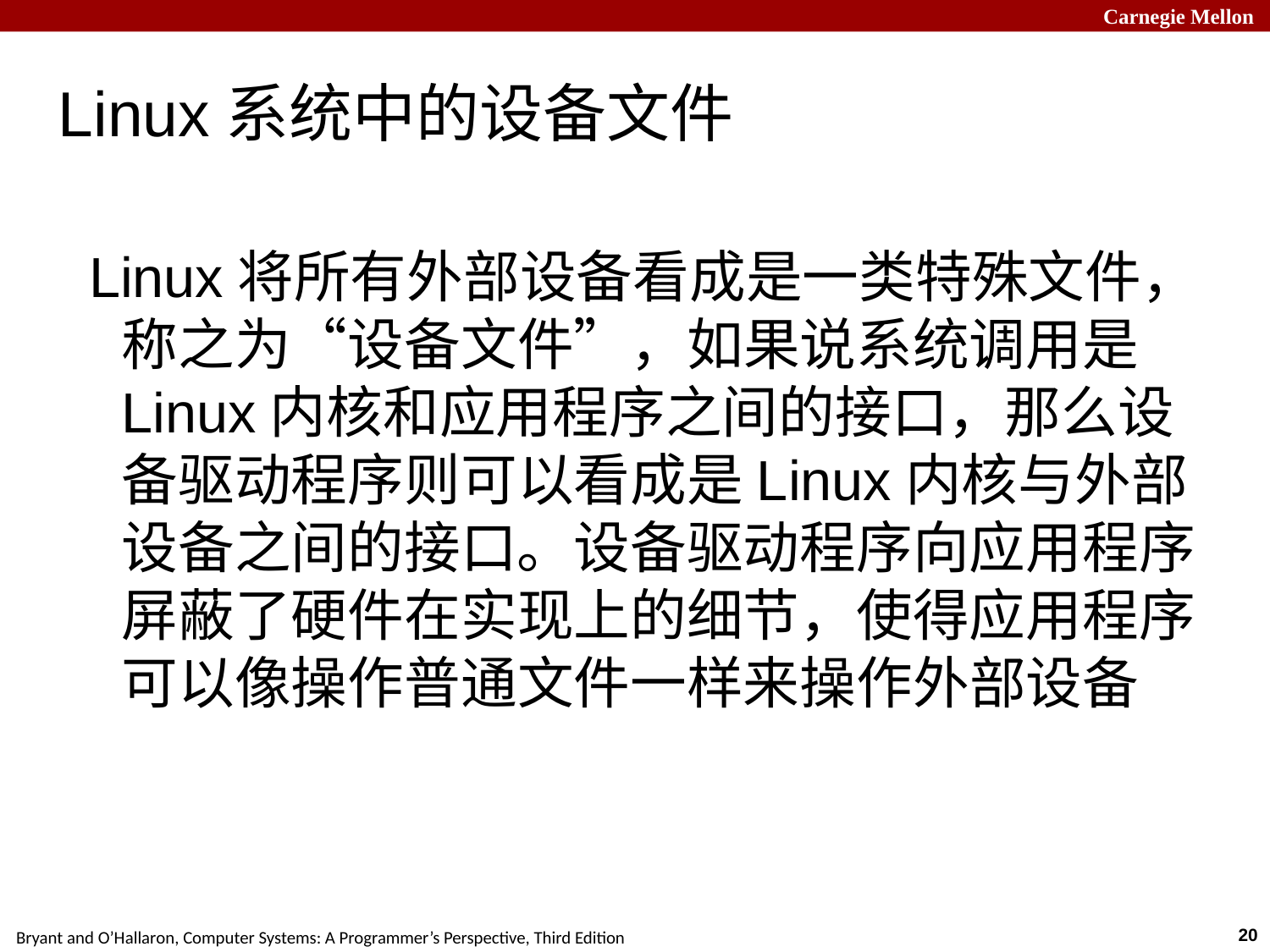

# Linux系统中的设备文件
Linux将所有外部设备看成是一类特殊文件，称之为“设备文件”，如果说系统调用是Linux内核和应用程序之间的接口，那么设备驱动程序则可以看成是Linux内核与外部设备之间的接口。设备驱动程序向应用程序屏蔽了硬件在实现上的细节，使得应用程序可以像操作普通文件一样来操作外部设备